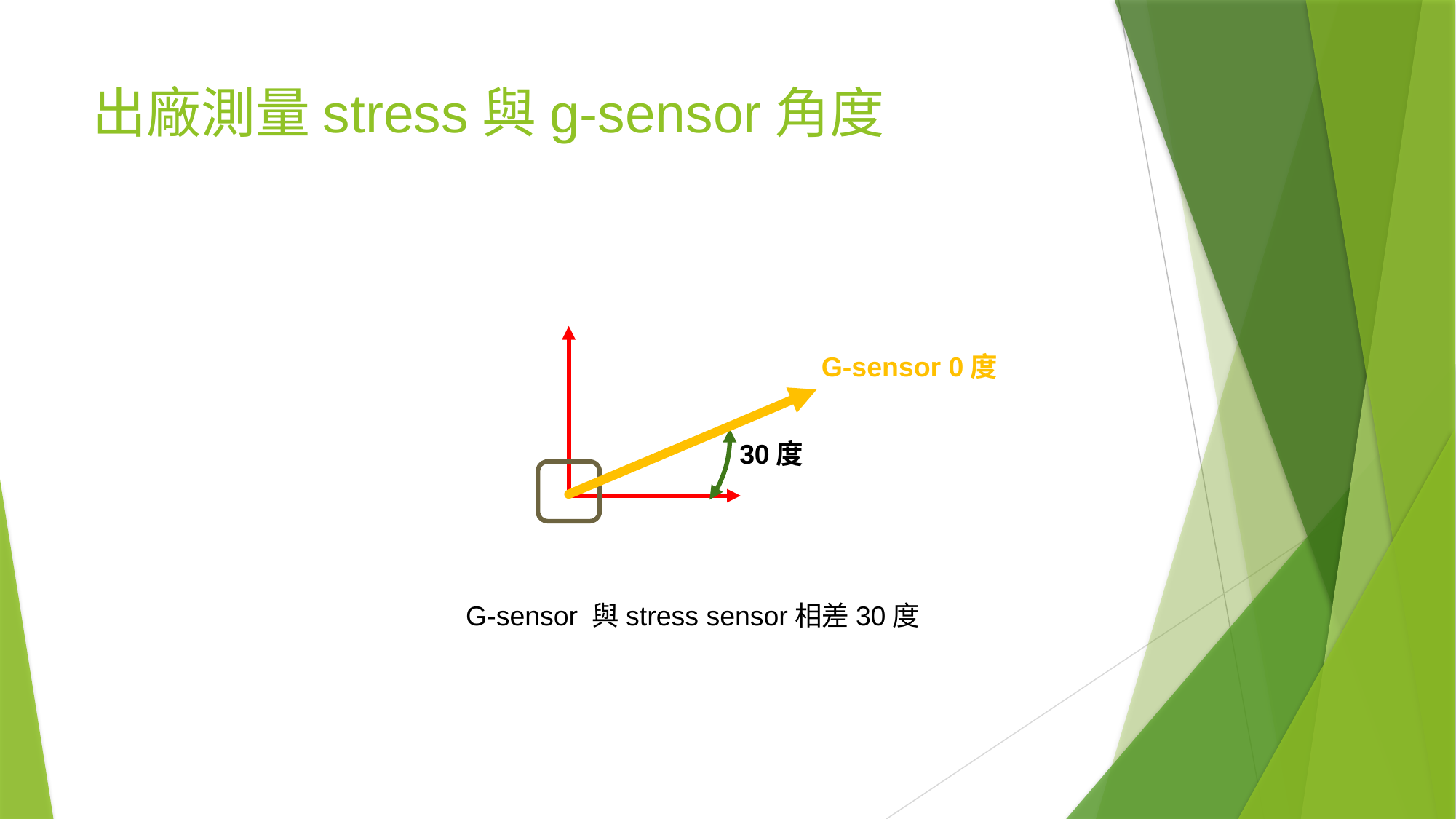

# 出廠測量stress與g-sensor角度

G-sensor 0度

30度

G-sensor 與stress sensor相差30度